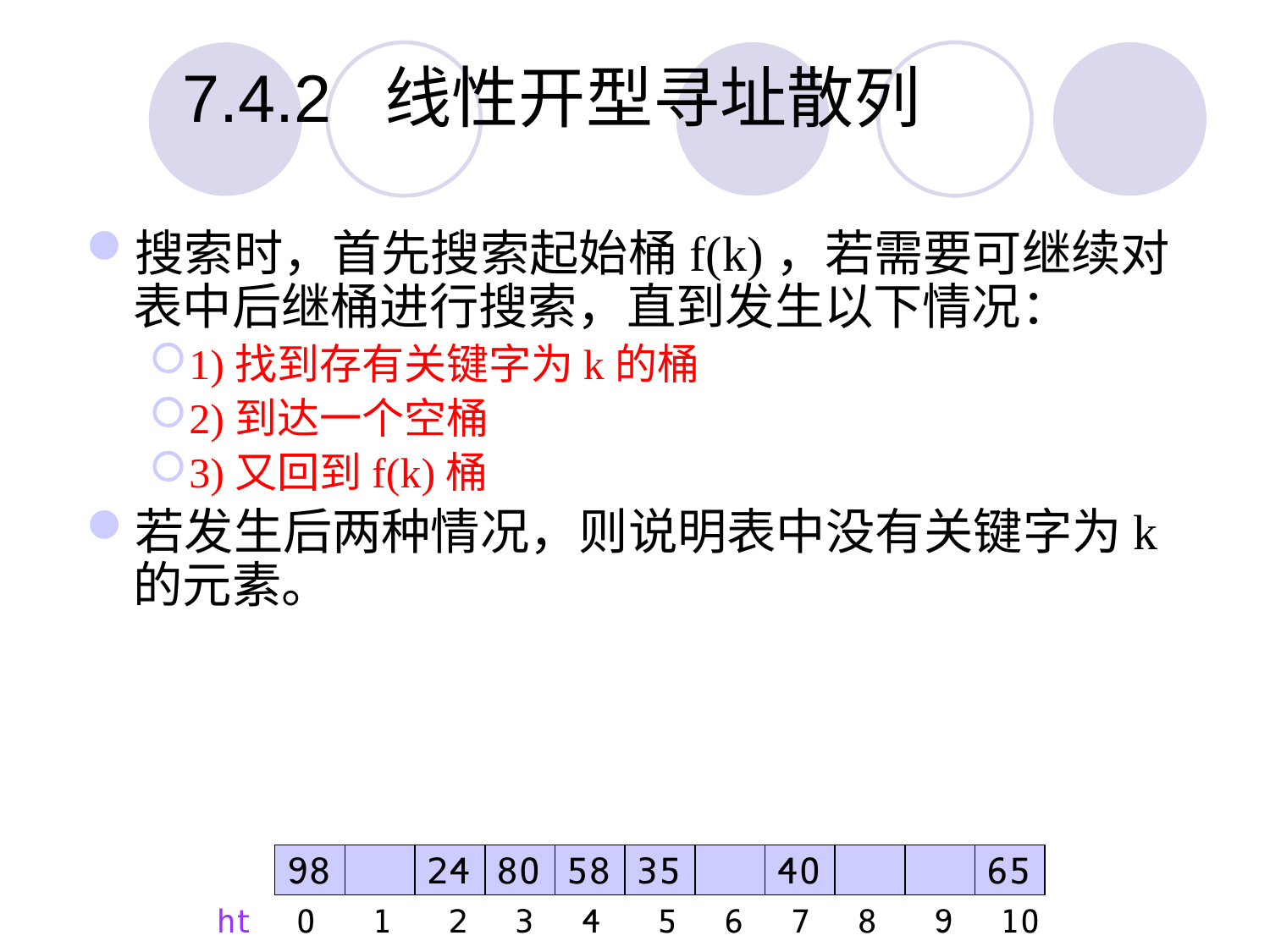

7.4.2  线性开型寻址散列
57

搜索时，首先搜索起始桶f(k)，若需要可继续对表中后继桶进行搜索，直到发生以下情况：
1)找到存有关键字为k的桶
2)到达一个空桶
3)又回到f(k)桶
若发生后两种情况，则说明表中没有关键字为k的元素。
98

24
80
58
35

40

65
ht     0      1      2     3     4      5     6     7     8      9     10